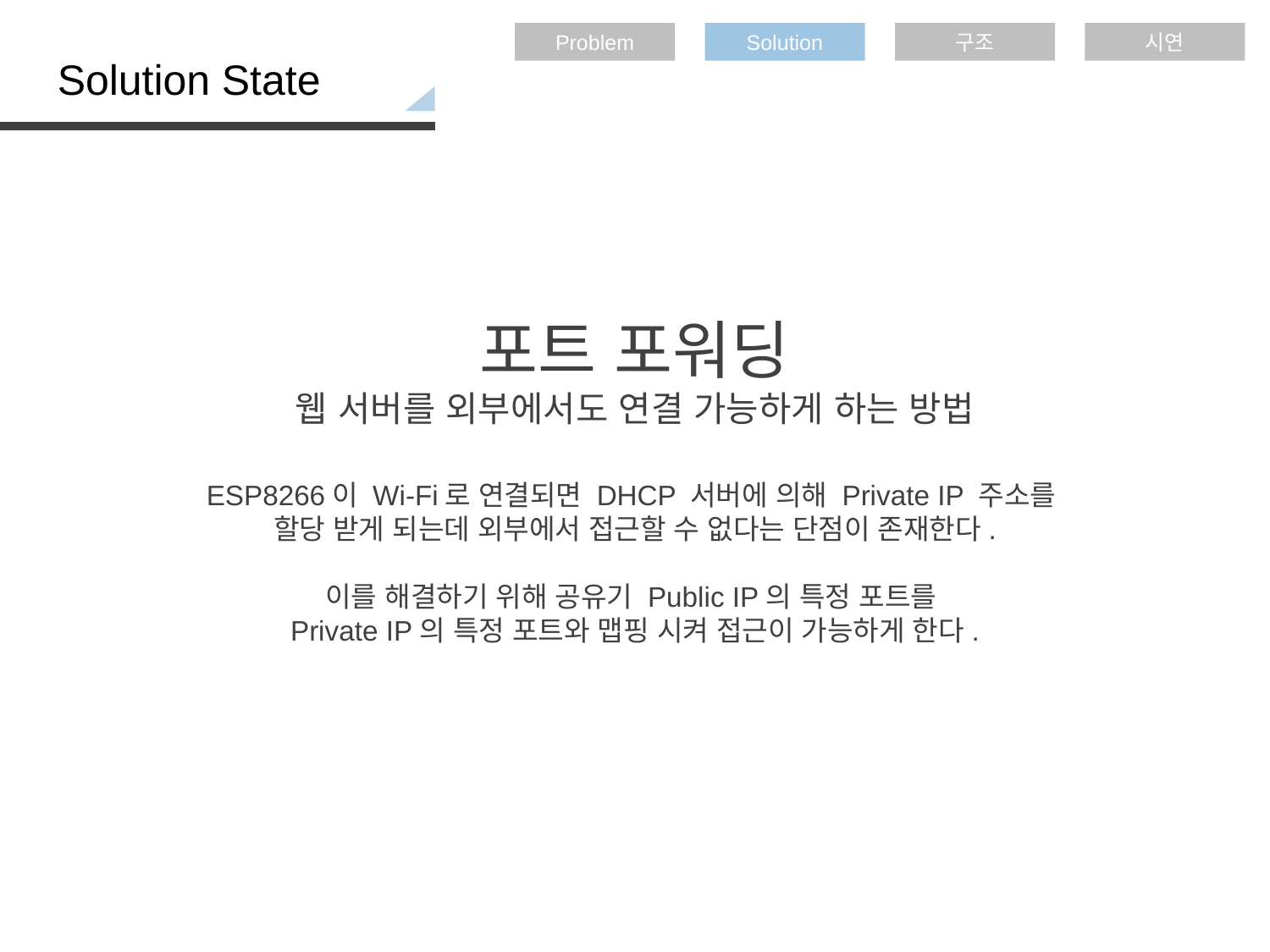

Problem
구조
시연
Solution
Solution State

포트 포워딩
웹 서버를 외부에서도 연결 가능하게 하는 방법

ESP8266이 Wi-Fi로 연결되면 DHCP 서버에 의해 Private IP 주소를
할당 받게 되는데 외부에서 접근할 수 없다는 단점이 존재한다.

이를 해결하기 위해 공유기 Public IP의 특정 포트를
Private IP의 특정 포트와 맵핑 시켜 접근이 가능하게 한다.